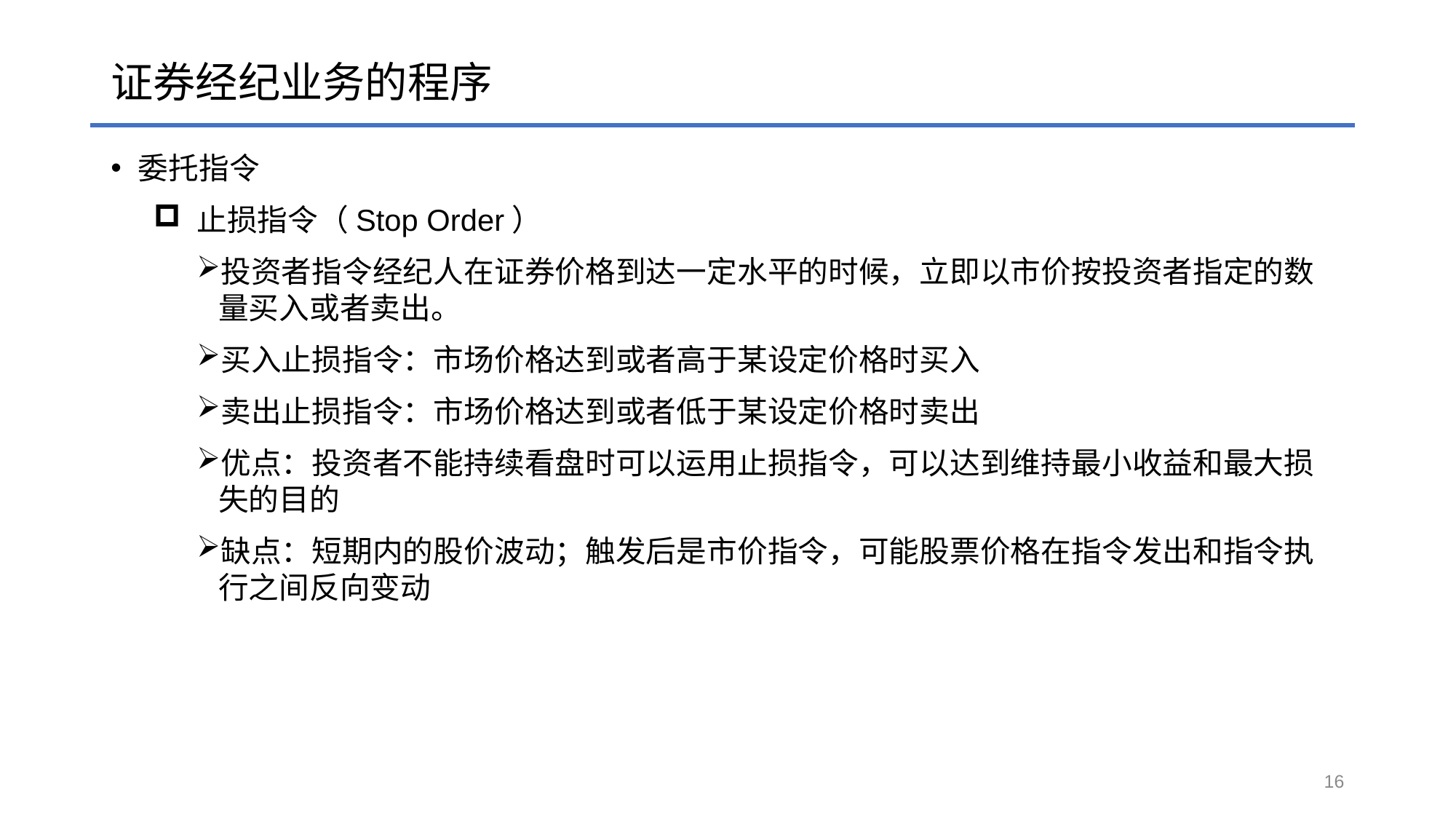

# 证券经纪业务的程序
委托指令
止损指令（Stop Order）
投资者指令经纪人在证券价格到达一定水平的时候，立即以市价按投资者指定的数量买入或者卖出。
买入止损指令：市场价格达到或者高于某设定价格时买入
卖出止损指令：市场价格达到或者低于某设定价格时卖出
优点：投资者不能持续看盘时可以运用止损指令，可以达到维持最小收益和最大损失的目的
缺点：短期内的股价波动；触发后是市价指令，可能股票价格在指令发出和指令执行之间反向变动

16